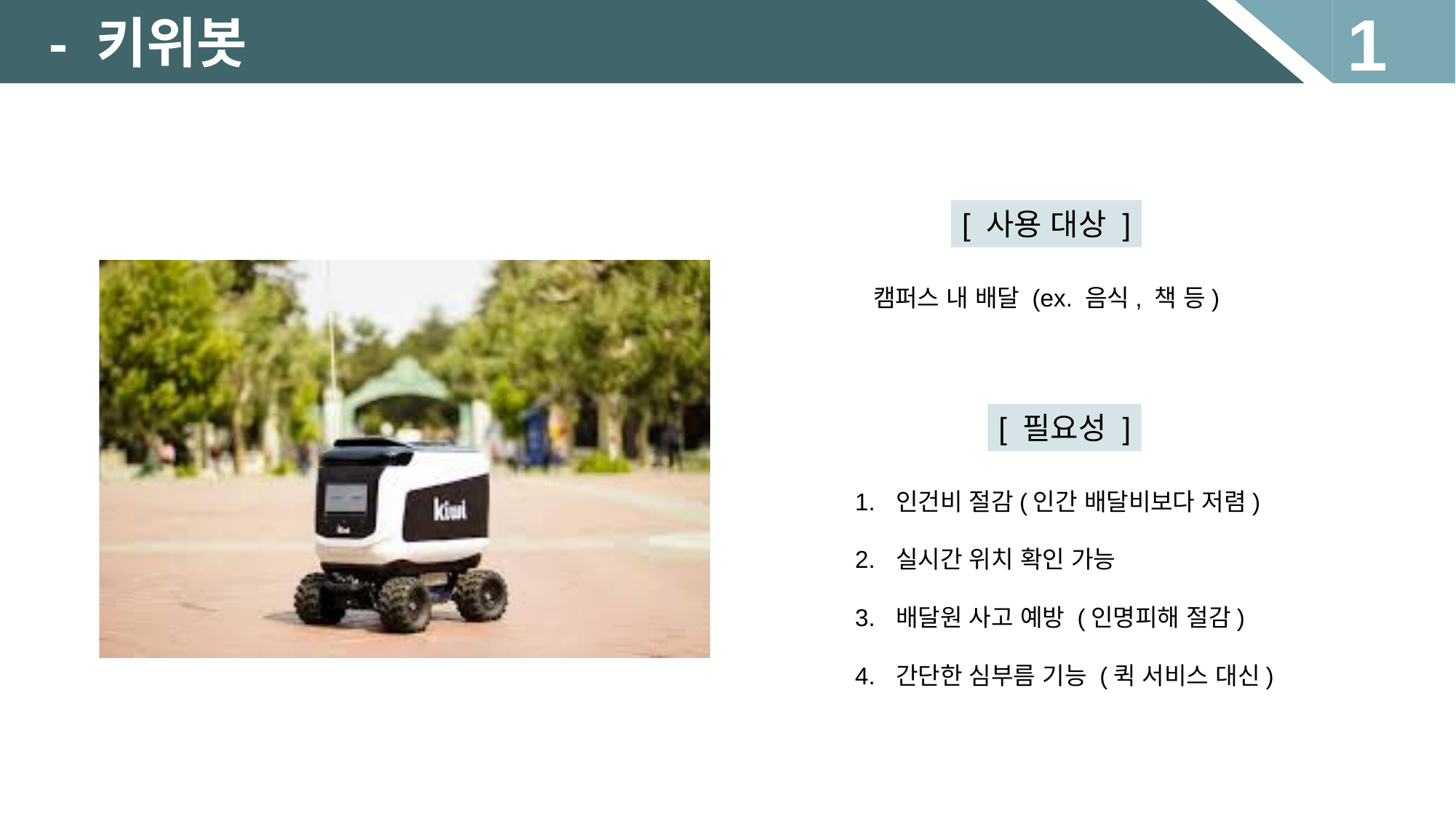

1

-
- 키위봇
[ 사용 대상 ]

캠퍼스 내 배달 (ex. 음식, 책 등)

[ 필요성 ]
인건비 절감(인간 배달비보다 저렴)

실시간 위치 확인 가능

배달원 사고 예방 (인명피해 절감)

간단한 심부름 기능 (퀵 서비스 대신)